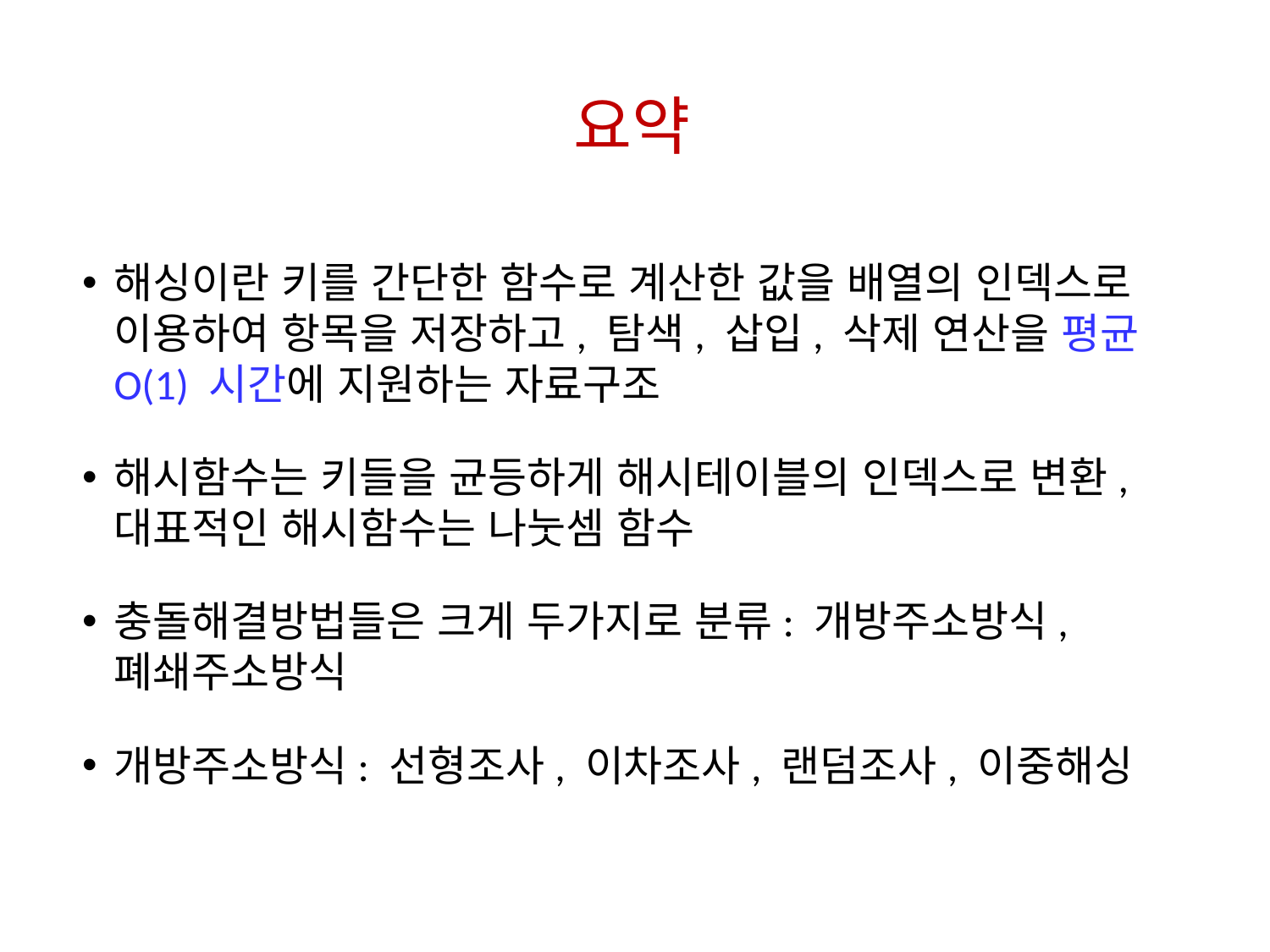

# 요약
해싱이란 키를 간단한 함수로 계산한 값을 배열의 인덱스로 이용하여 항목을 저장하고, 탐색, 삽입, 삭제 연산을 평균 O(1) 시간에 지원하는 자료구조
해시함수는 키들을 균등하게 해시테이블의 인덱스로 변환, 대표적인 해시함수는 나눗셈 함수
충돌해결방법들은 크게 두가지로 분류: 개방주소방식, 폐쇄주소방식
개방주소방식: 선형조사, 이차조사, 랜덤조사, 이중해싱